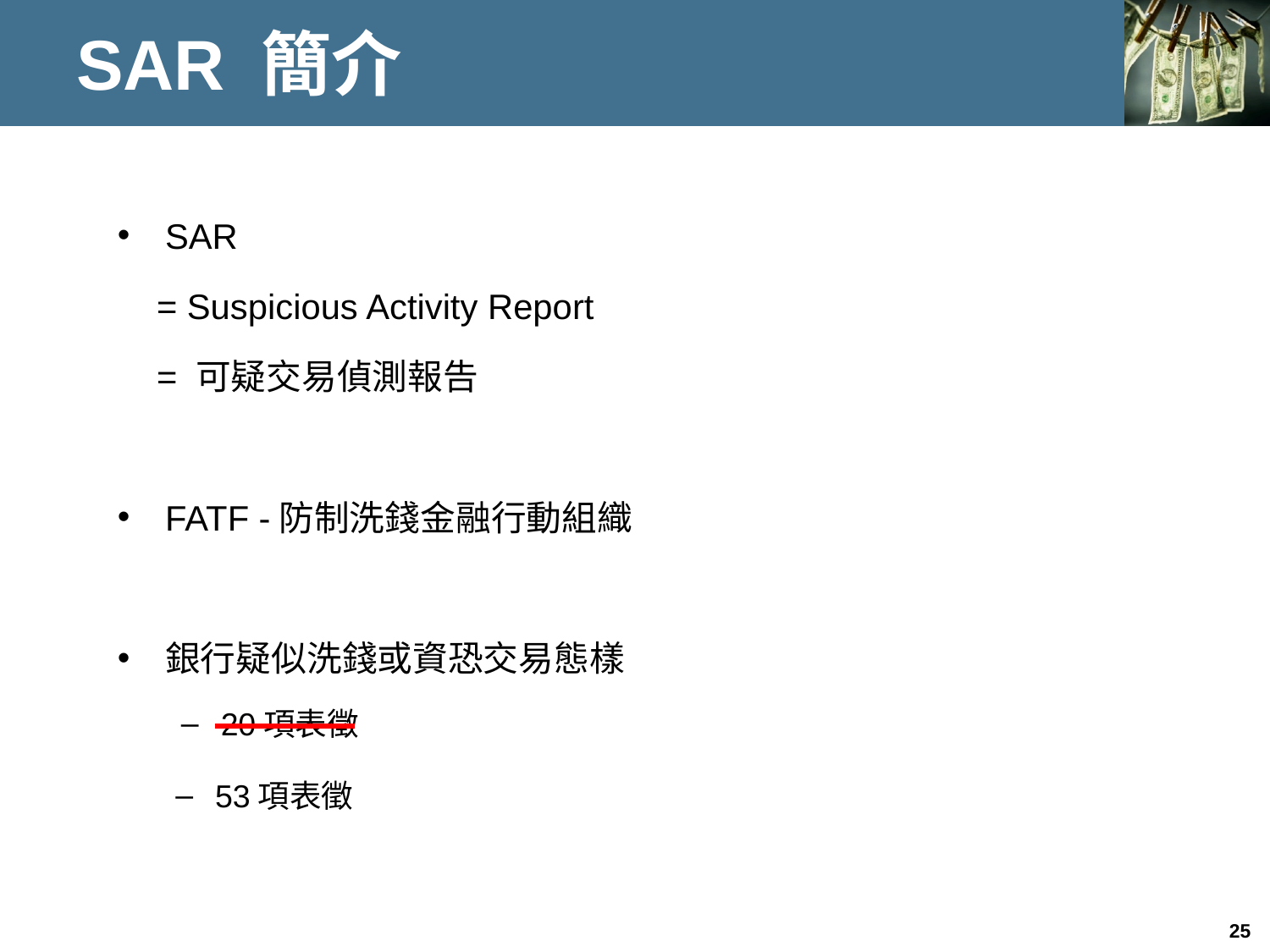

# SAR 簡介
SAR
    = Suspicious Activity Report
    = 可疑交易偵測報告

FATF -防制洗錢金融行動組織

銀行疑似洗錢或資恐交易態樣
20項表徵
53項表徵
25